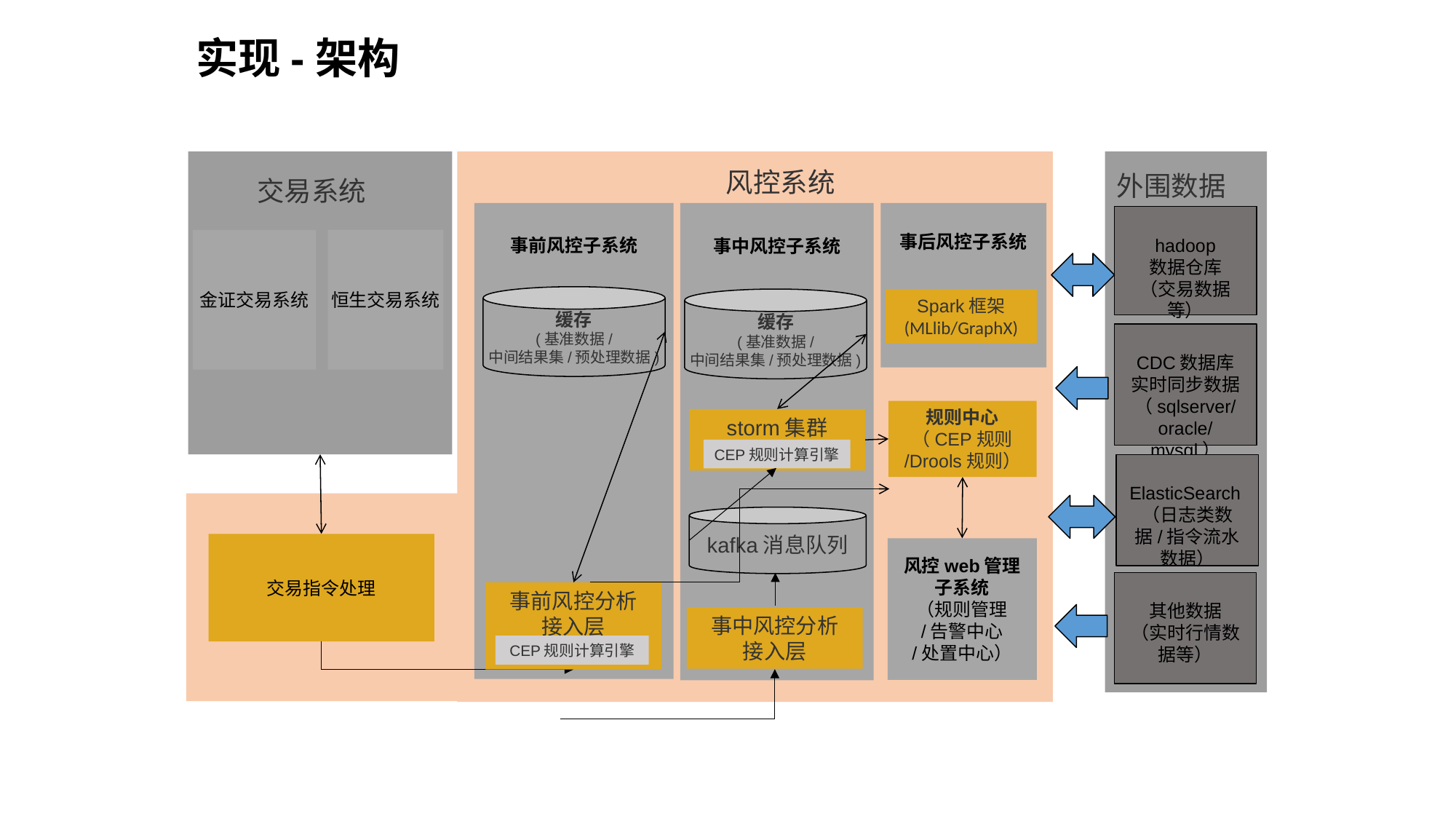

实现-架构

风控系统
外围数据
交易系统
事前风控子系统

事中风控子系统

事后风控子系统

hadoop
数据仓库
（交易数据等）

恒生交易系统
金证交易系统

缓存
(基准数据/
中间结果集/预处理数据)
缓存
(基准数据/
中间结果集/预处理数据)
Spark框架
(MLlib/GraphX)

CDC数据库
实时同步数据
（sqlserver/
oracle/mysql）

规则中心
（CEP规则
/Drools规则）
storm集群

CEP规则计算引擎

ElasticSearch（日志类数据/指令流水数据）

kafka消息队列
交易指令处理
风控web管理
子系统
（规则管理
/告警中心
/处置中心）

其他数据
（实时行情数据等）

事前风控分析
接入层

事中风控分析
接入层
CEP规则计算引擎